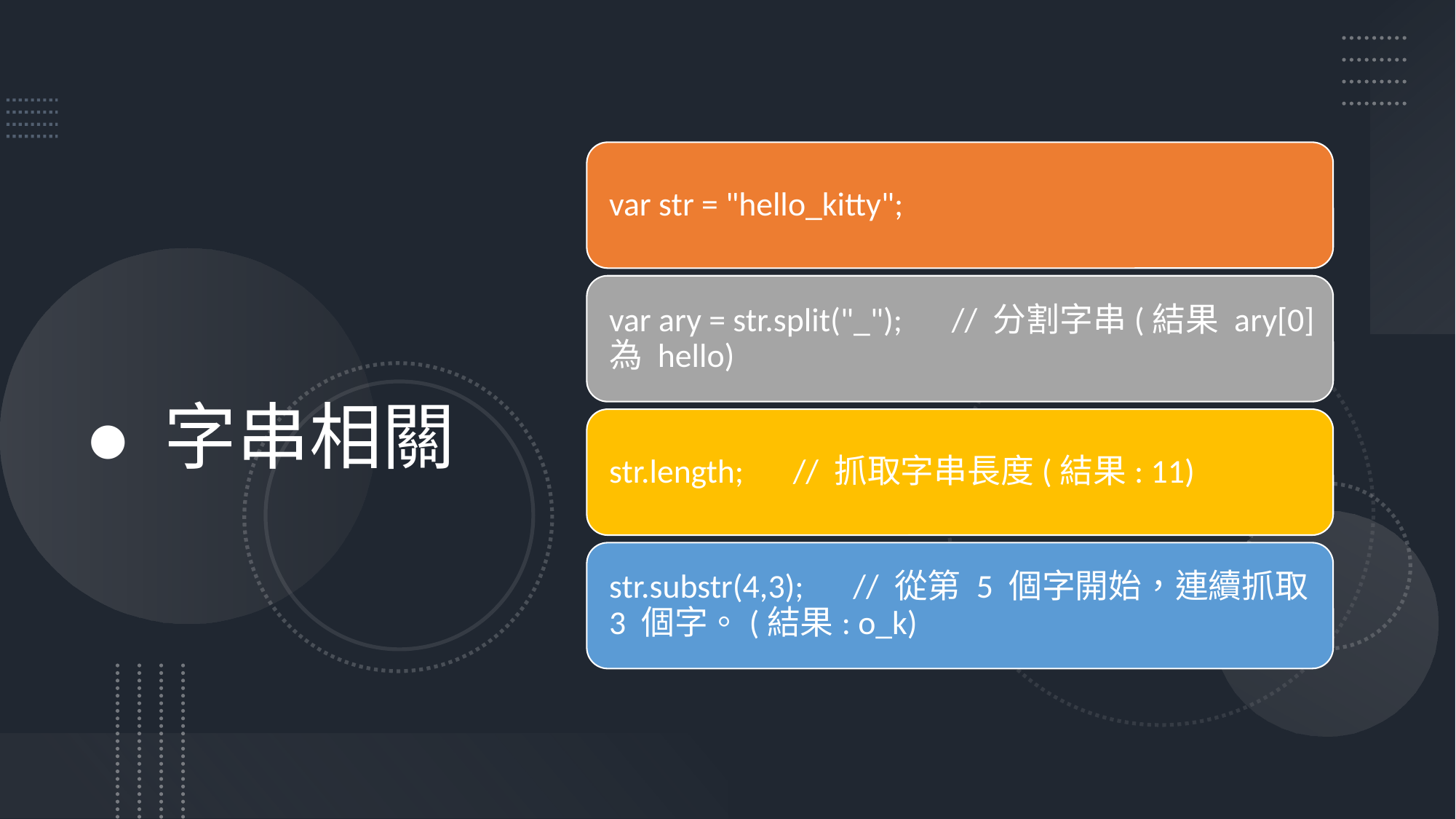

# ● 字串相關
var str = "hello_kitty";
var ary = str.split("_");　// 分割字串(結果 ary[0] 為 hello)
str.length;　// 抓取字串長度(結果: 11)
str.substr(4,3);　// 從第 5 個字開始，連續抓取 3 個字。(結果: o_k)